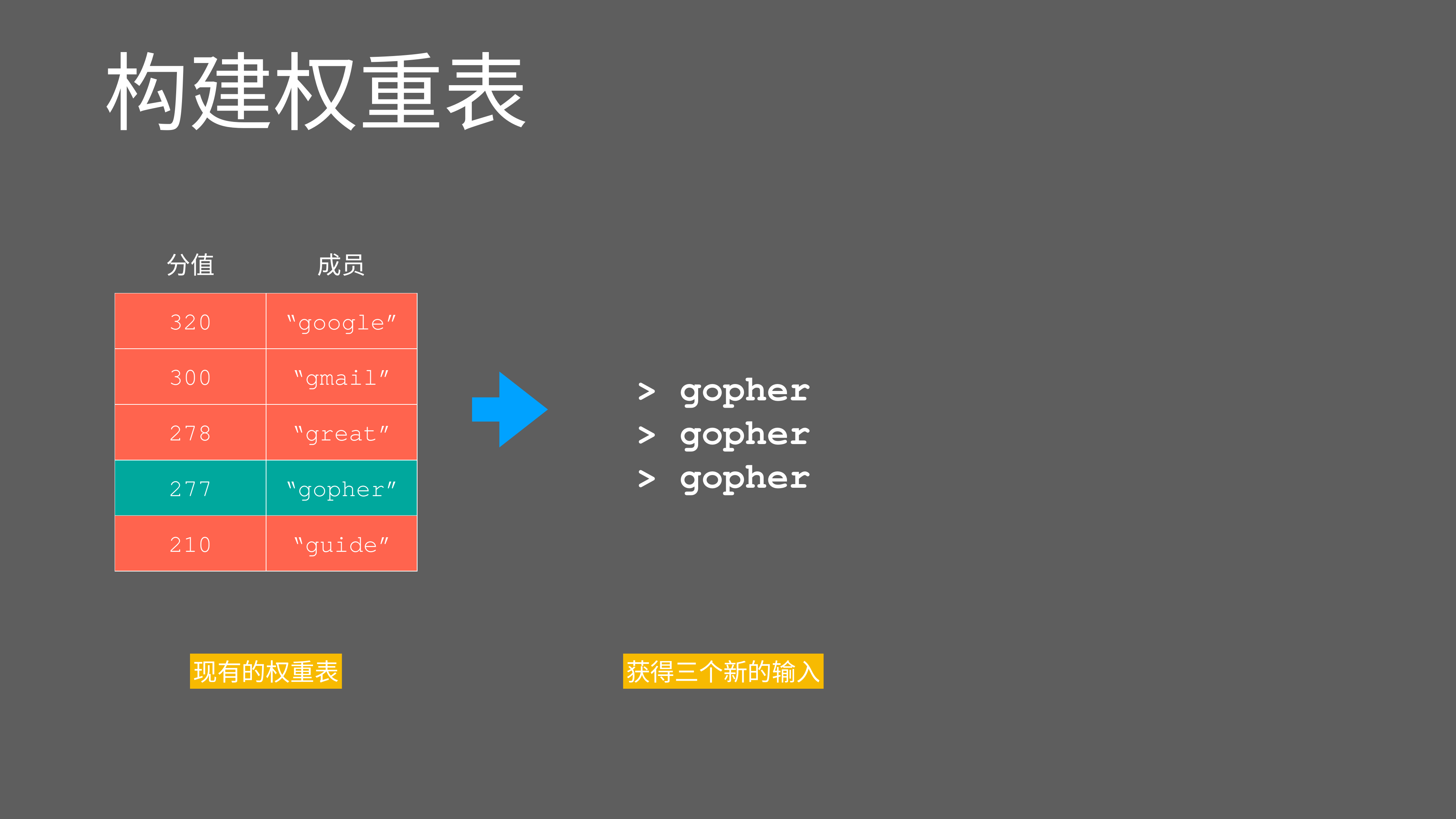

# 构建权重表
| 分值 | 成员 |
| --- | --- |
| 320 | “google” |
| 300 | “gmail” |
| 278 | “great” |
| 277 | “gopher” |
| 210 | “guide” |
> gopher
> gopher
> gopher

现有的权重表
获得三个新的输入